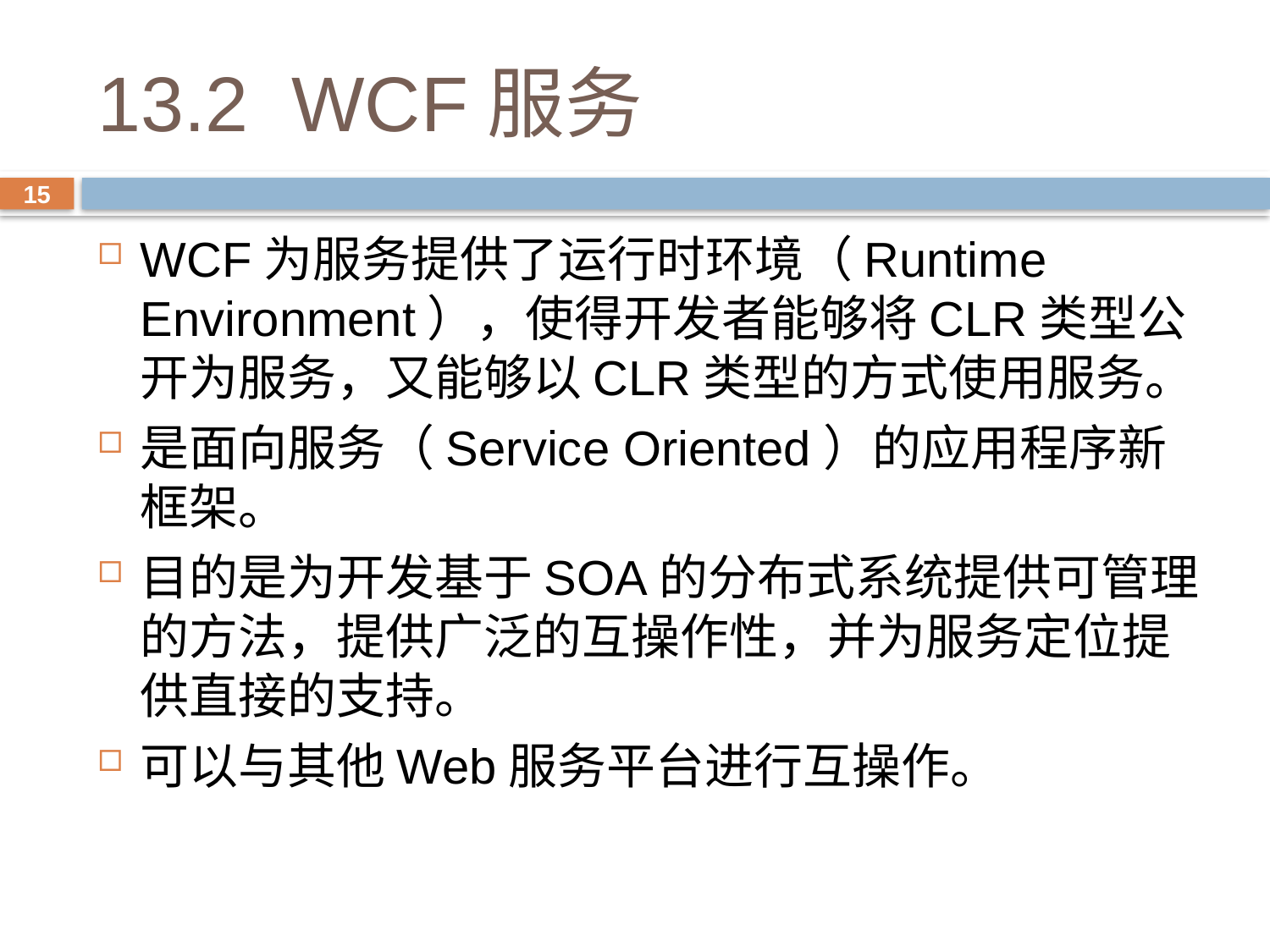

# 13.2  WCF服务
15
WCF为服务提供了运行时环境（Runtime Environment），使得开发者能够将CLR类型公开为服务，又能够以CLR类型的方式使用服务。
是面向服务（Service Oriented）的应用程序新框架。
目的是为开发基于SOA的分布式系统提供可管理的方法，提供广泛的互操作性，并为服务定位提供直接的支持。
可以与其他Web服务平台进行互操作。